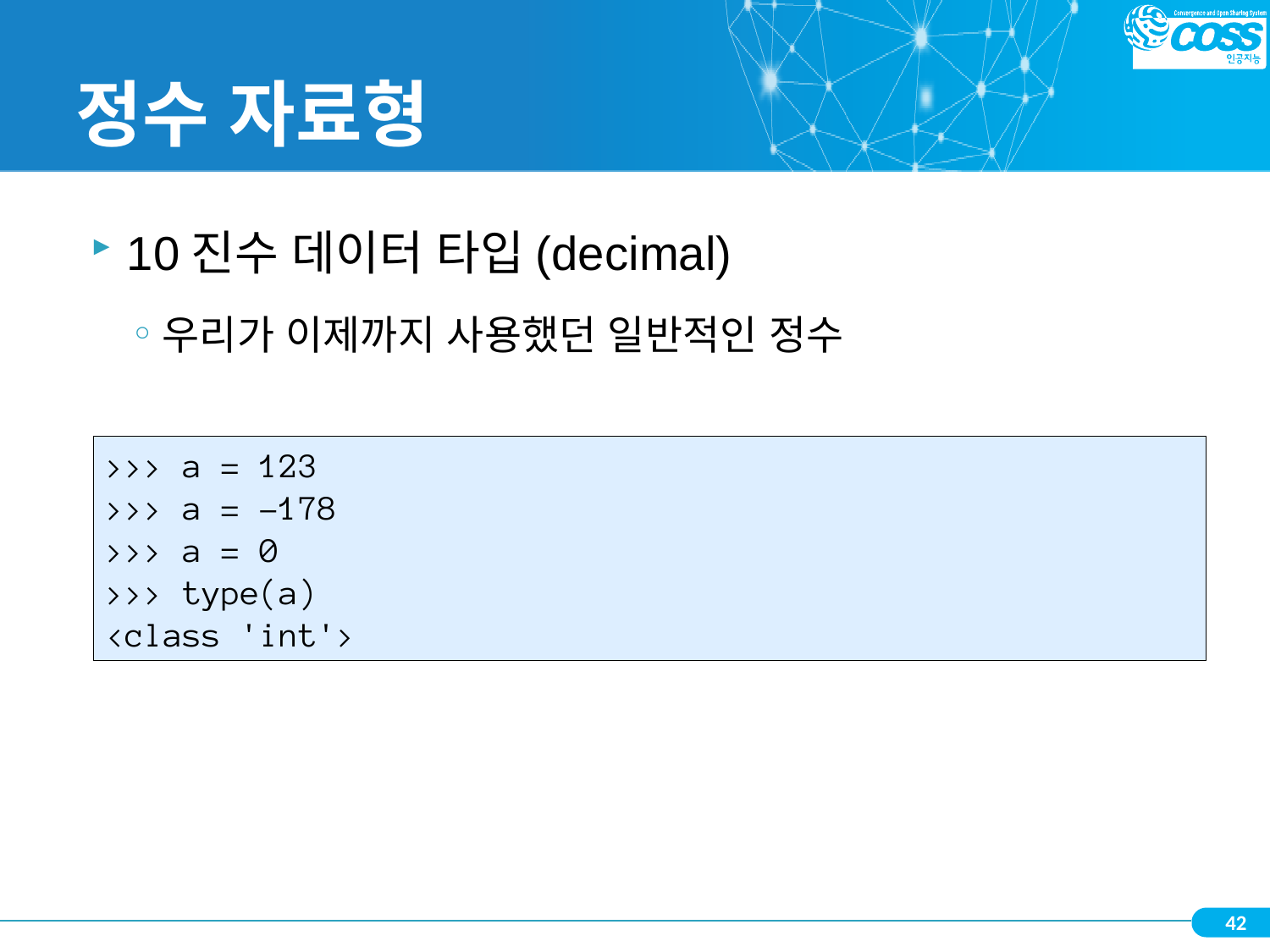

# 정수 자료형
10진수 데이터 타입(decimal)
우리가 이제까지 사용했던 일반적인 정수

>>> a = 123
>>> a = -178
>>> a = 0
>>> type(a)
<class 'int'>